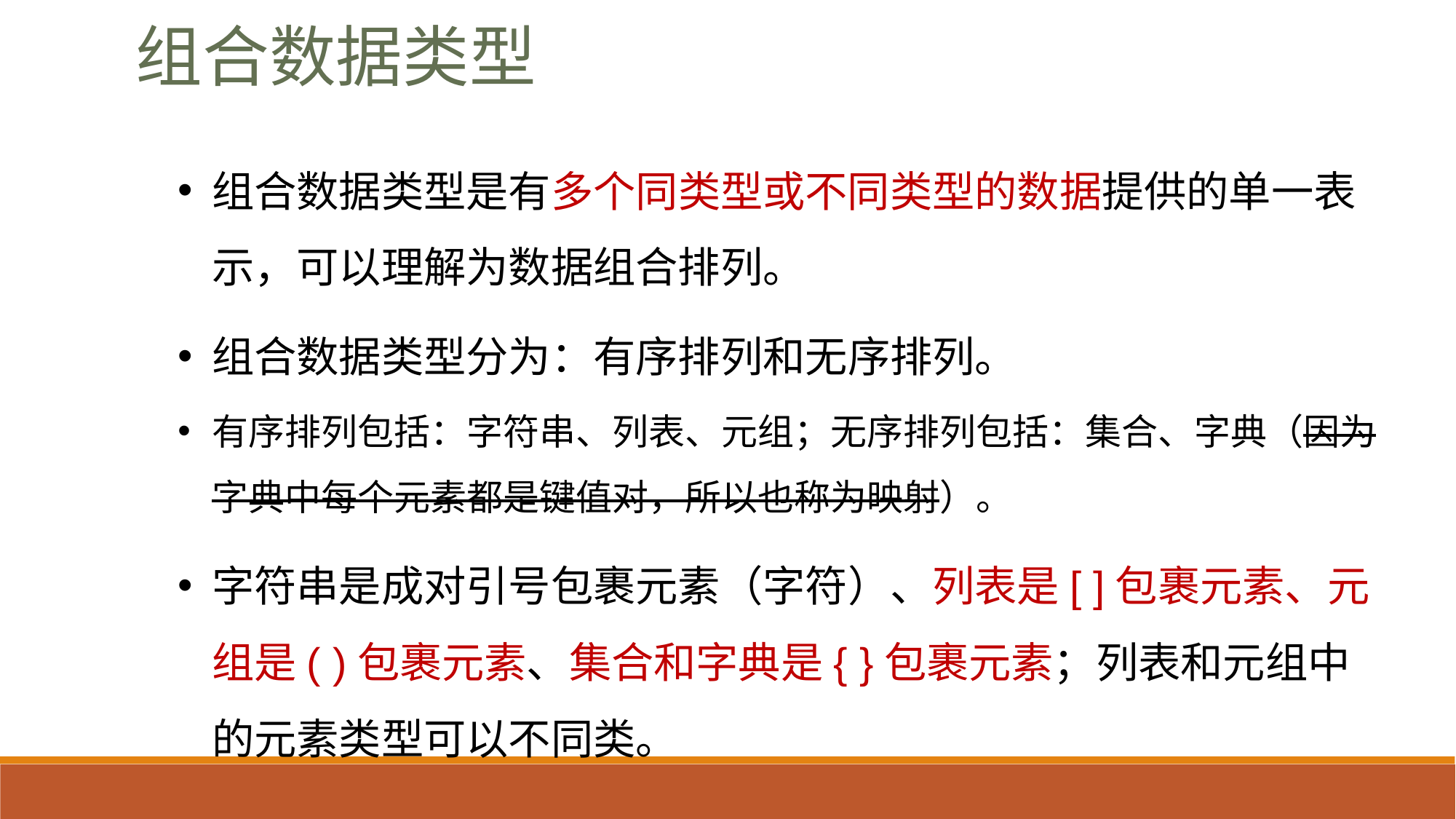

组合数据类型
组合数据类型是有多个同类型或不同类型的数据提供的单一表示，可以理解为数据组合排列。
组合数据类型分为：有序排列和无序排列。
有序排列包括：字符串、列表、元组；无序排列包括：集合、字典（因为字典中每个元素都是键值对，所以也称为映射）。
字符串是成对引号包裹元素（字符）、列表是[ ]包裹元素、元组是( )包裹元素、集合和字典是{ }包裹元素；列表和元组中的元素类型可以不同类。